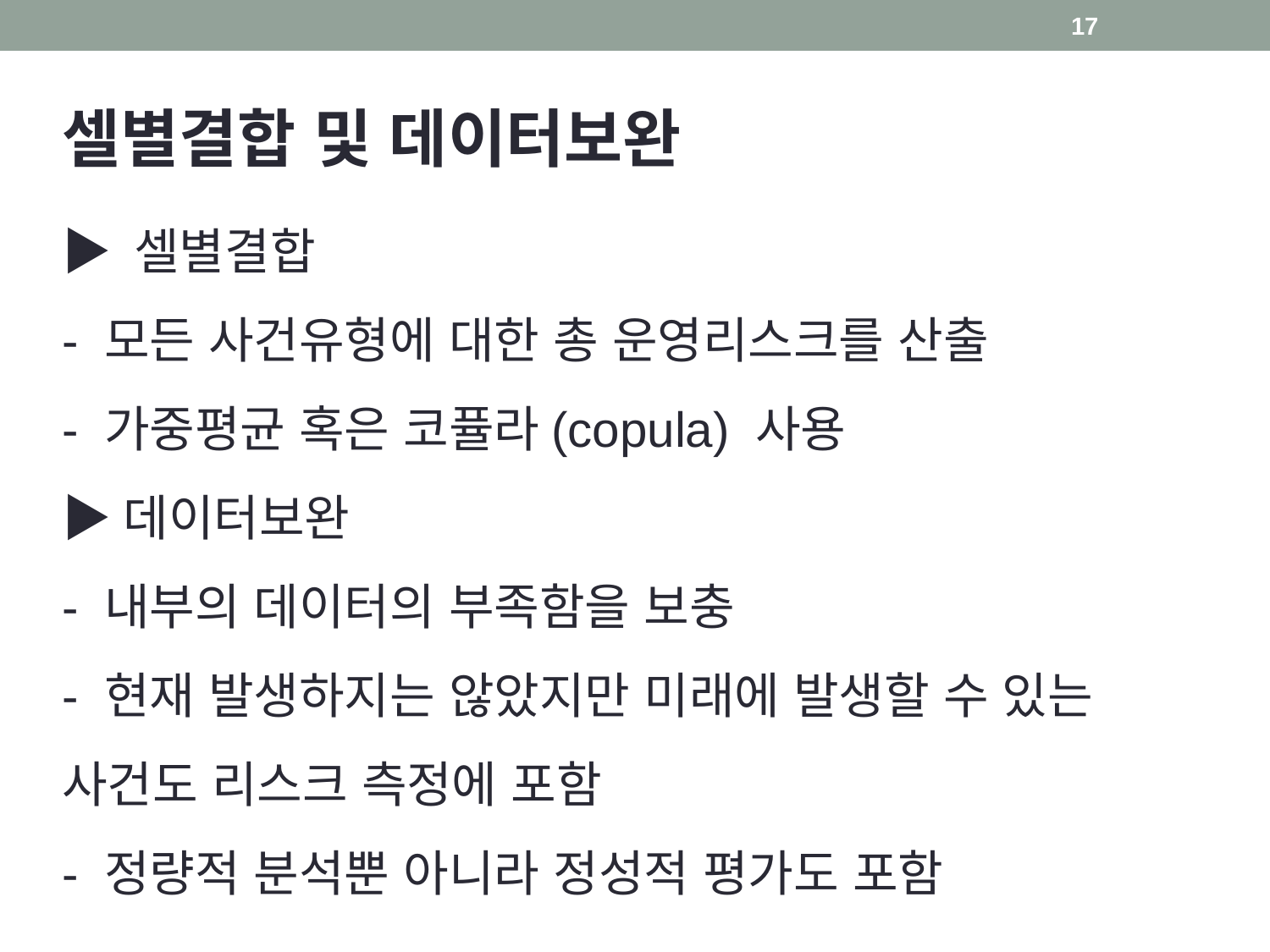

17
셀별결합 및 데이터보완
▶ 셀별결합
- 모든 사건유형에 대한 총 운영리스크를 산출
- 가중평균 혹은 코퓰라(copula) 사용
▶데이터보완
- 내부의 데이터의 부족함을 보충
- 현재 발생하지는 않았지만 미래에 발생할 수 있는 사건도 리스크 측정에 포함
- 정량적 분석뿐 아니라 정성적 평가도 포함